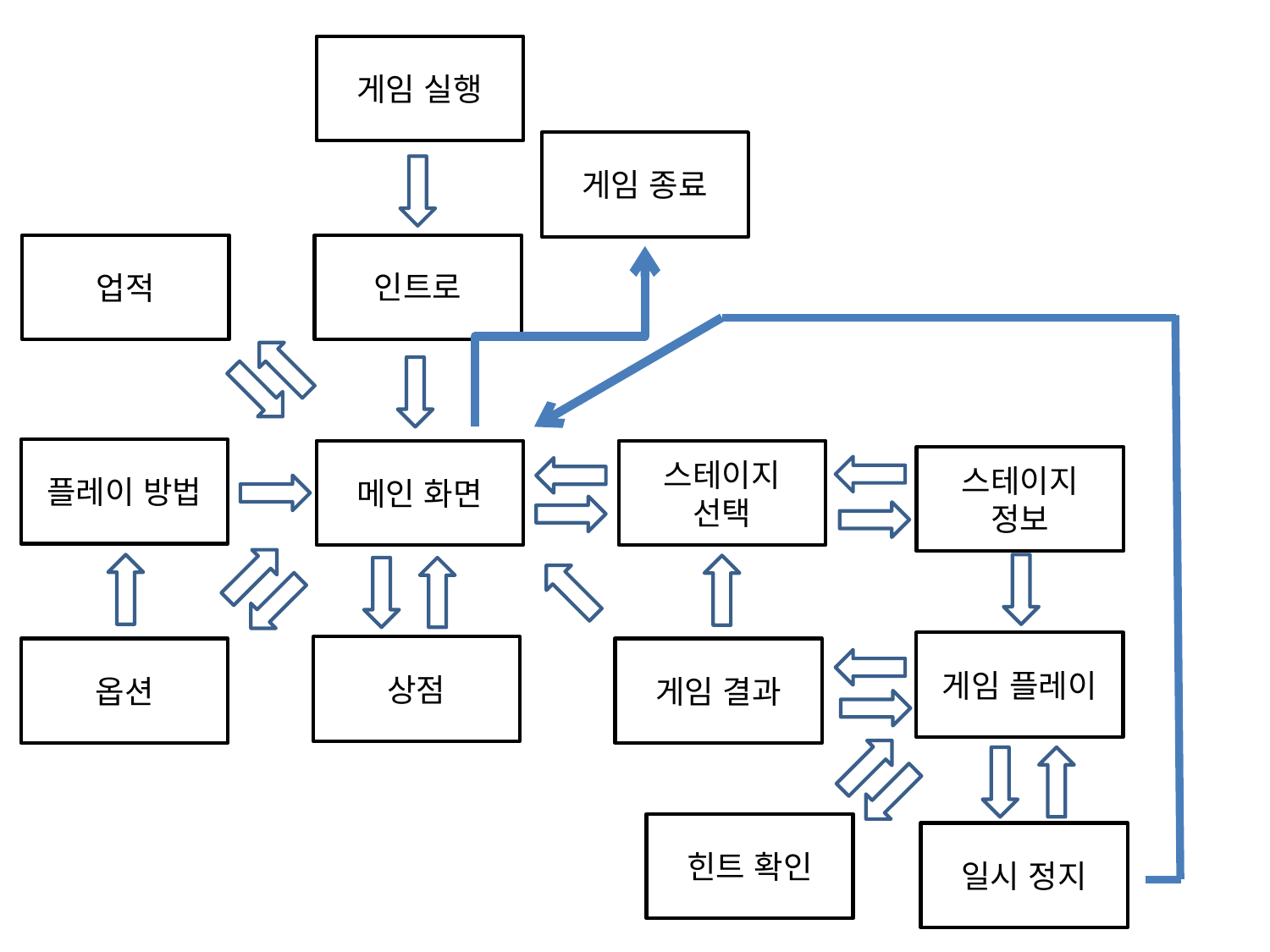

게임 실행
게임 종료

업적

인트로

플레이 방법

메인 화면

스테이지
선택
스테이지
정보

게임 플레이
상점
옵션
게임 결과

힌트 확인
일시 정지